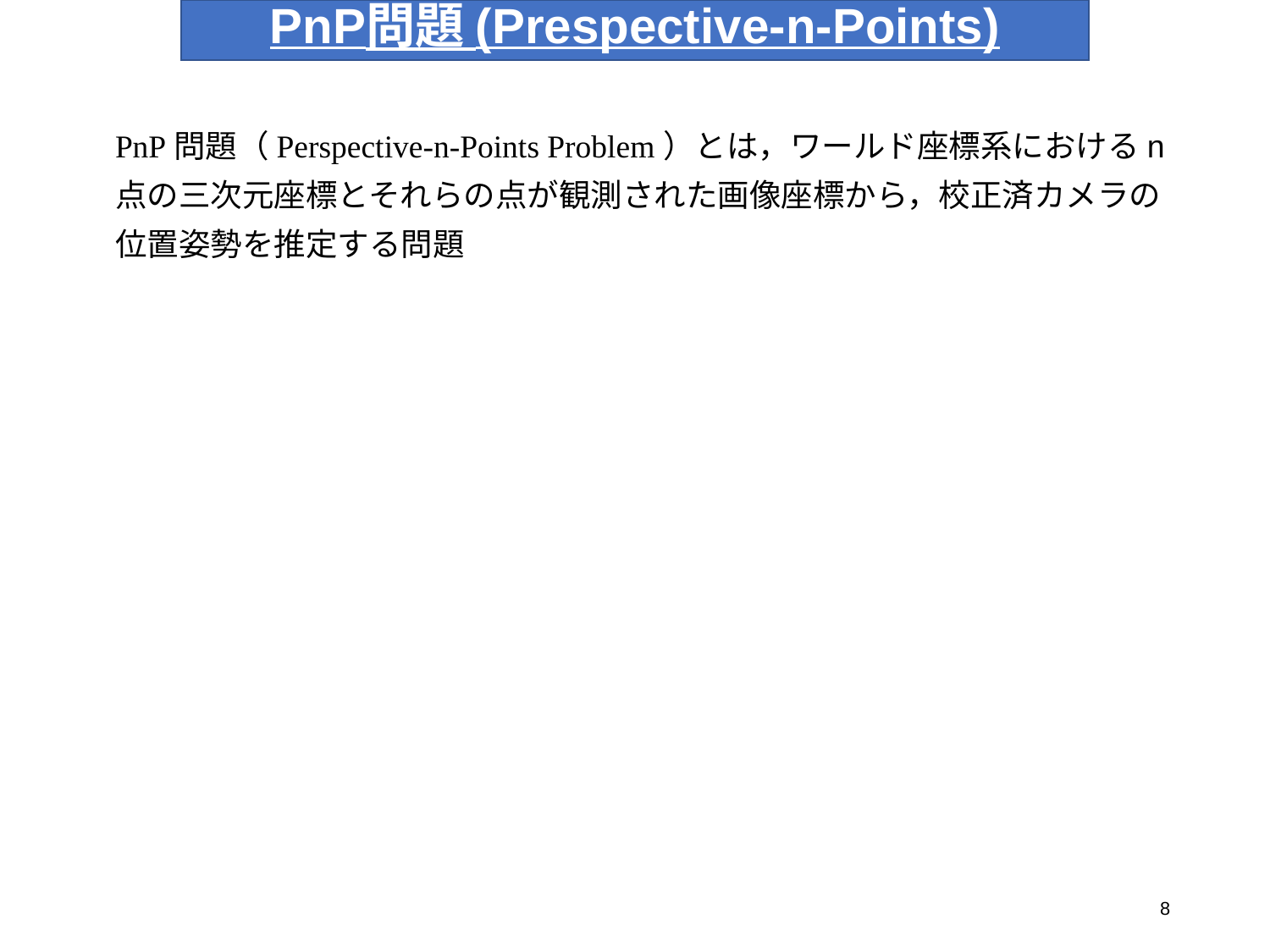

PnP問題 (Prespective-n-Points)
PnP問題（Perspective-n-Points Problem）とは，ワールド座標系におけるn点の三次元座標とそれらの点が観測された画像座標から，校正済カメラの位置姿勢を推定する問題
8